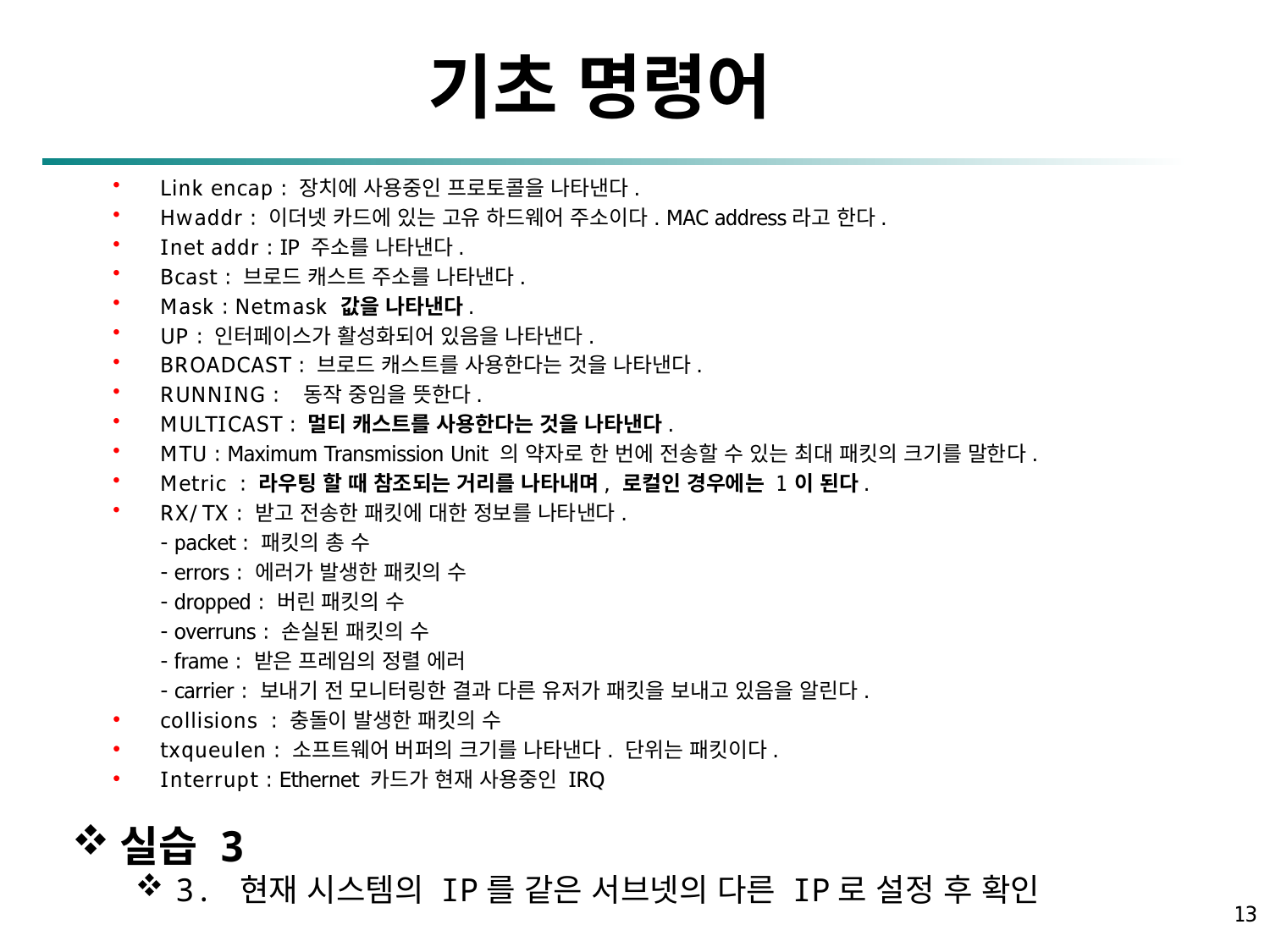

파일 편집 : VI 에디터
기초 명령어
Link encap : 장치에 사용중인 프로토콜을 나타낸다.
Hwaddr : 이더넷 카드에 있는 고유 하드웨어 주소이다. MAC address라고 한다.
Inet addr : IP 주소를 나타낸다.
Bcast : 브로드 캐스트 주소를 나타낸다.
Mask : Netmask 값을 나타낸다.
UP : 인터페이스가 활성화되어 있음을 나타낸다.
BROADCAST : 브로드 캐스트를 사용한다는 것을 나타낸다.
RUNNING :   동작 중임을 뜻한다.
MULTICAST : 멀티 캐스트를 사용한다는 것을 나타낸다.
MTU : Maximum Transmission Unit 의 약자로 한 번에 전송할 수 있는 최대 패킷의 크기를 말한다.
Metric  : 라우팅 할 때 참조되는 거리를 나타내며, 로컬인 경우에는 1이 된다.
RX/TX : 받고 전송한 패킷에 대한 정보를 나타낸다.
	- packet : 패킷의 총 수
	- errors : 에러가 발생한 패킷의 수
	- dropped : 버린 패킷의 수
	- overruns : 손실된 패킷의 수
	- frame : 받은 프레임의 정렬 에러
	- carrier : 보내기 전 모니터링한 결과 다른 유저가 패킷을 보내고 있음을 알린다.
collisions  : 충돌이 발생한 패킷의 수
txqueulen : 소프트웨어 버퍼의 크기를 나타낸다. 단위는 패킷이다.
Interrupt : Ethernet 카드가 현재 사용중인 IRQ
실습 3
3. 현재 시스템의 IP를 같은 서브넷의 다른 IP로 설정 후 확인

13